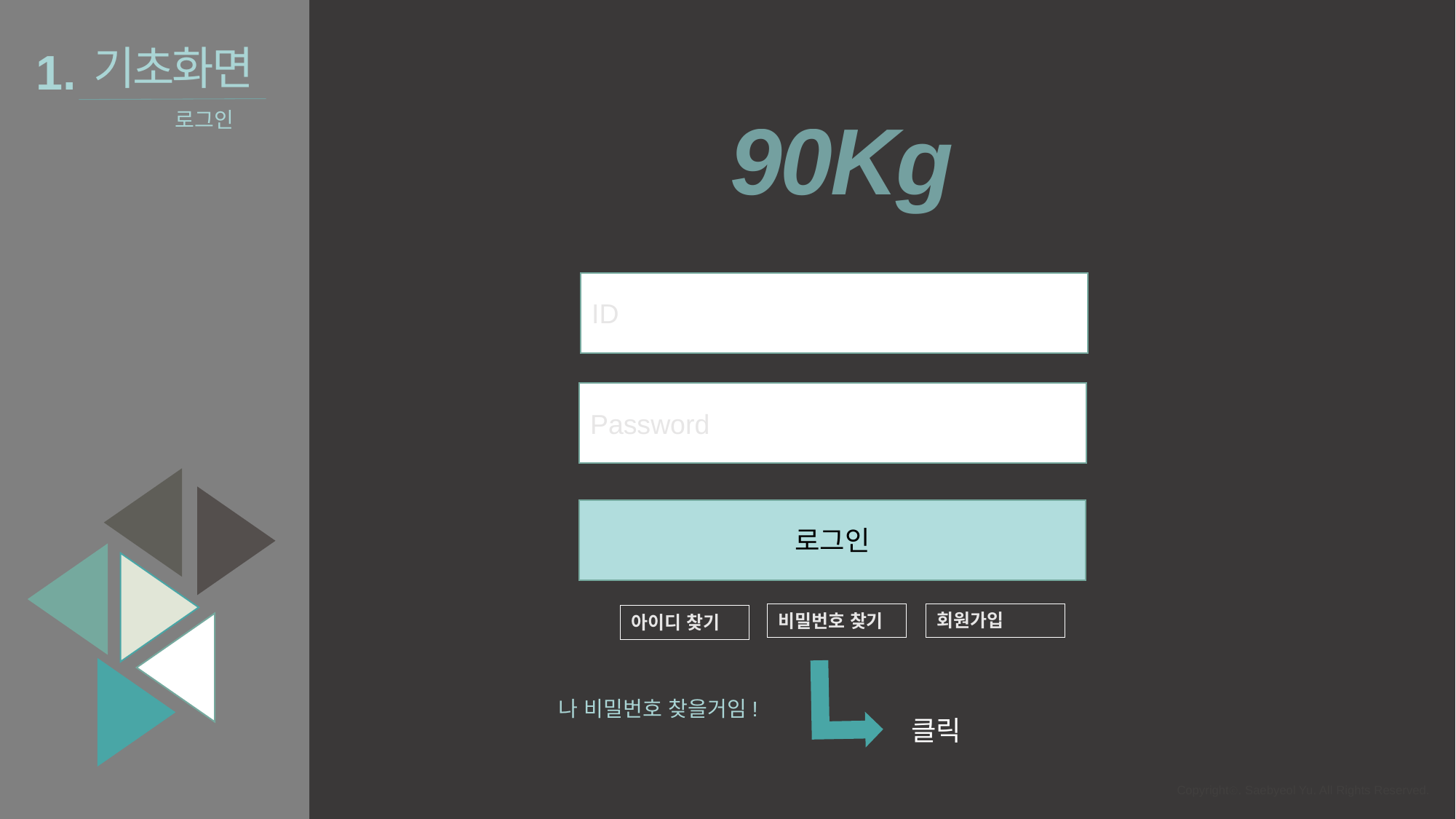

기초화면
1.
90Kg
로그인
ID
Password

로그인
회원가입
비밀번호 찾기
아이디 찾기

나 비밀번호 찾을거임!
클릭